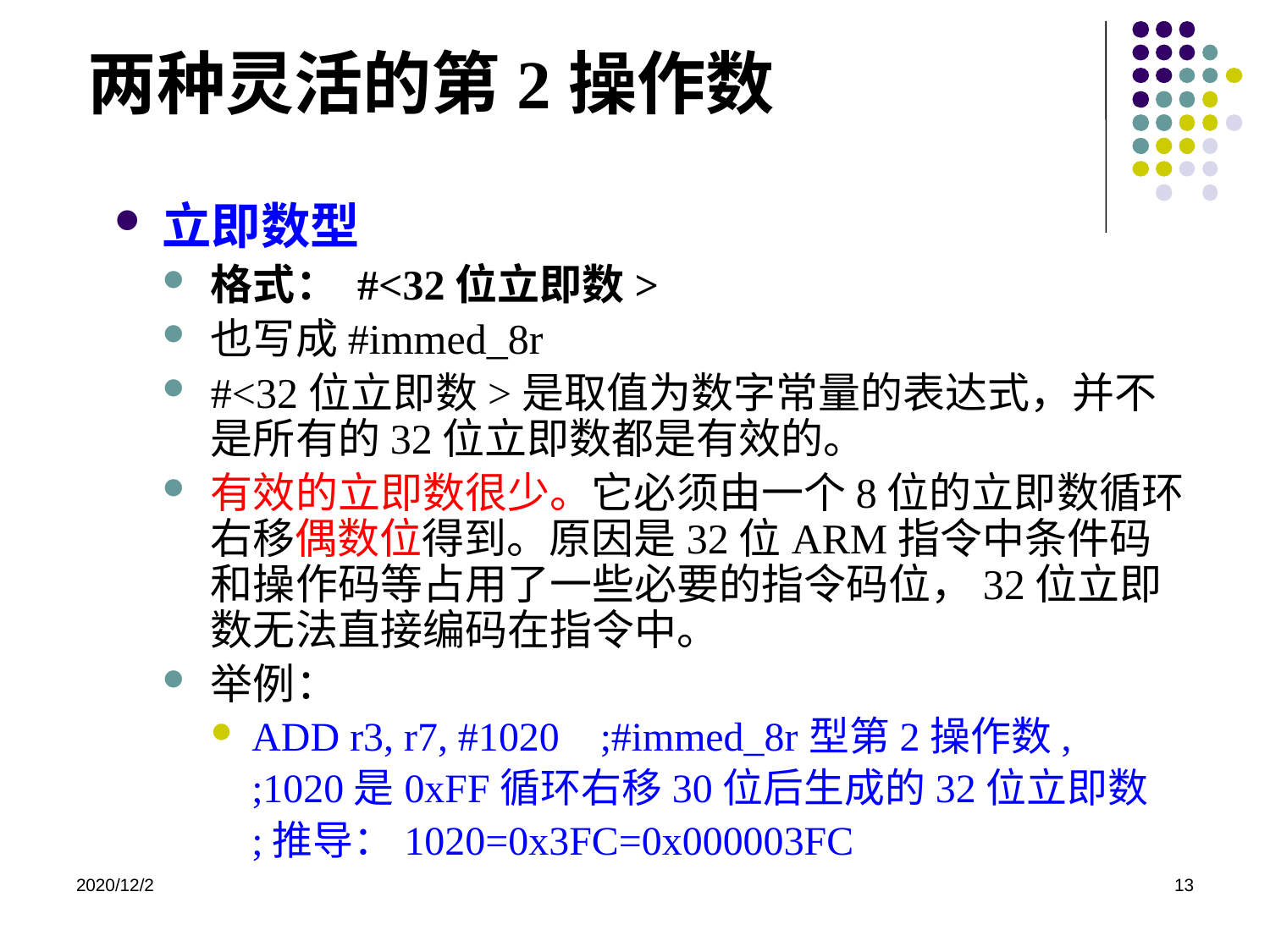

# 两种灵活的第2操作数
立即数型
格式： #<32位立即数>
也写成#immed_8r
#<32位立即数>是取值为数字常量的表达式，并不是所有的32位立即数都是有效的。
有效的立即数很少。它必须由一个8位的立即数循环右移偶数位得到。原因是32位ARM指令中条件码和操作码等占用了一些必要的指令码位，32位立即数无法直接编码在指令中。
举例：
ADD r3, r7, #1020    ;#immed_8r型第2操作数,
	;1020是0xFF循环右移30位后生成的32位立即数
	;推导：1020=0x3FC=0x000003FC
2020/12/2
13